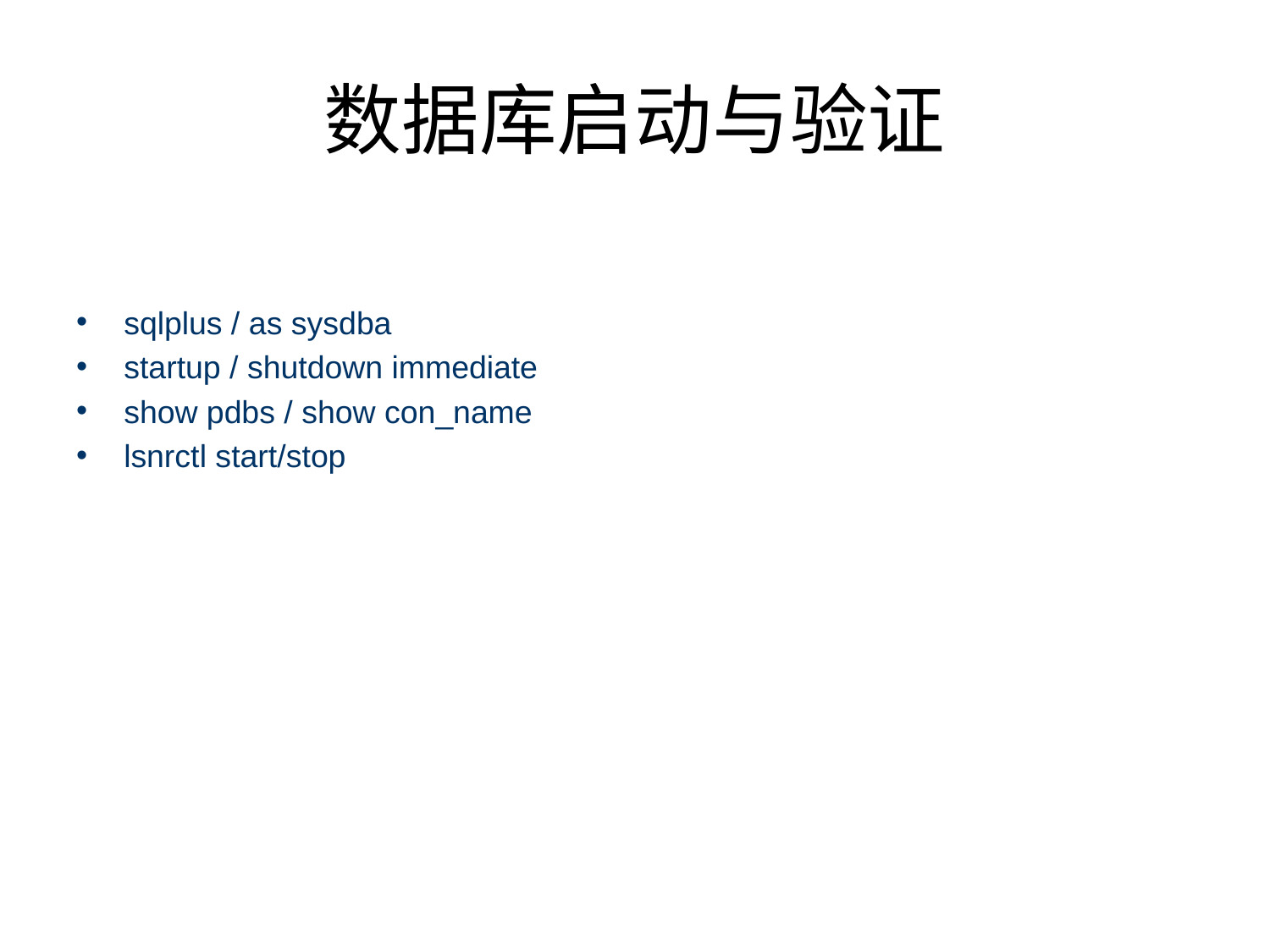

# 数据库启动与验证

sqlplus / as sysdba
startup / shutdown immediate
show pdbs / show con_name
lsnrctl start/stop